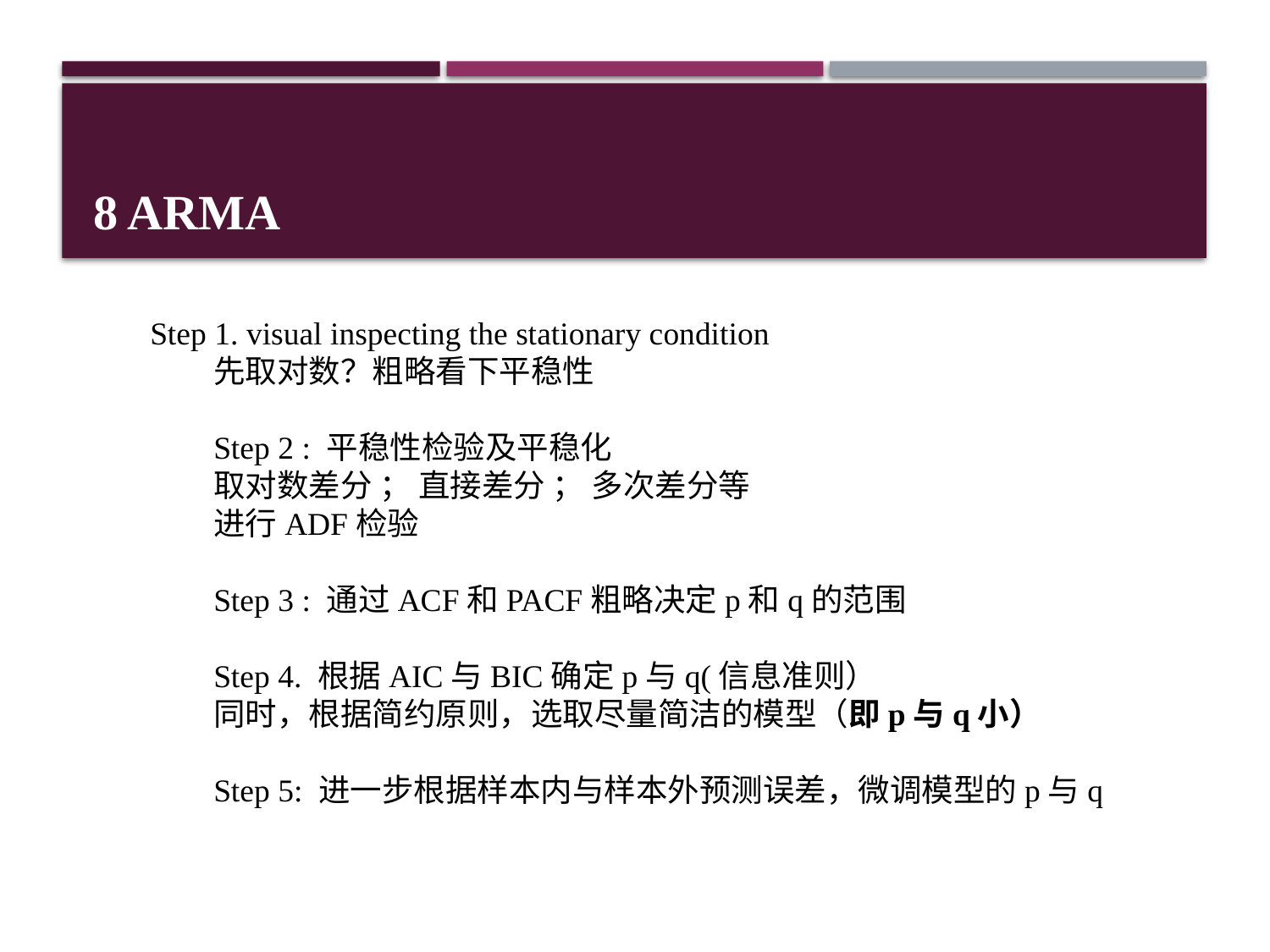

# 8 ARMA
Step 1. visual inspecting the stationary condition
先取对数？粗略看下平稳性

Step 2 : 平稳性检验及平稳化
取对数差分 ； 直接差分 ； 多次差分等
进行ADF检验

Step 3 : 通过ACF和PACF粗略决定p和q的范围

Step 4. 根据AIC与BIC确定p与q(信息准则）
同时，根据简约原则，选取尽量简洁的模型（即p与q小）

Step 5: 进一步根据样本内与样本外预测误差，微调模型的p与q